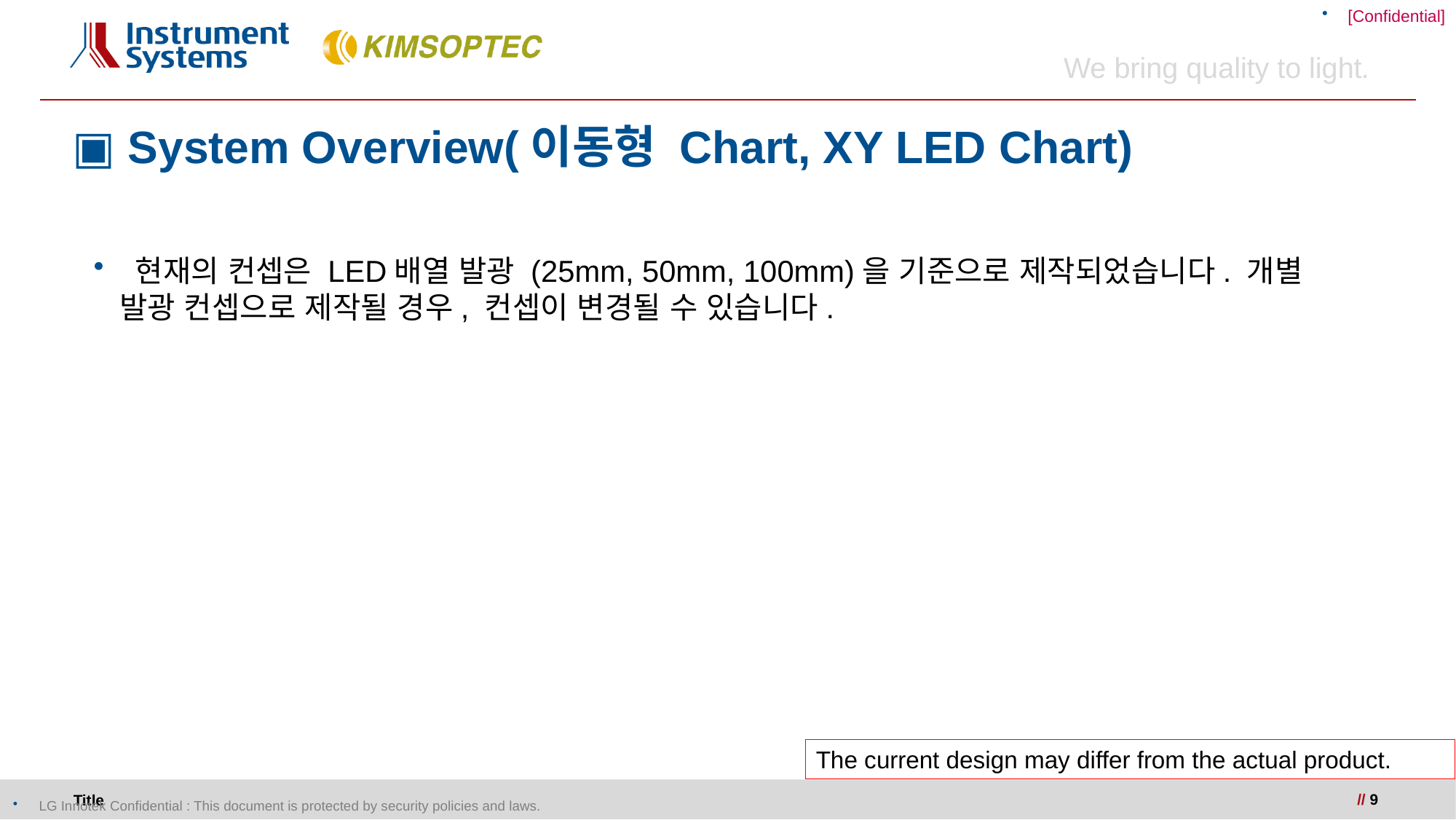

# ▣ System Overview(이동형 Chart, XY LED Chart)
 현재의 컨셉은 LED배열 발광 (25mm, 50mm, 100mm)을 기준으로 제작되었습니다. 개별 발광 컨셉으로 제작될 경우, 컨셉이 변경될 수 있습니다.
The current design may differ from the actual product.
 // 9